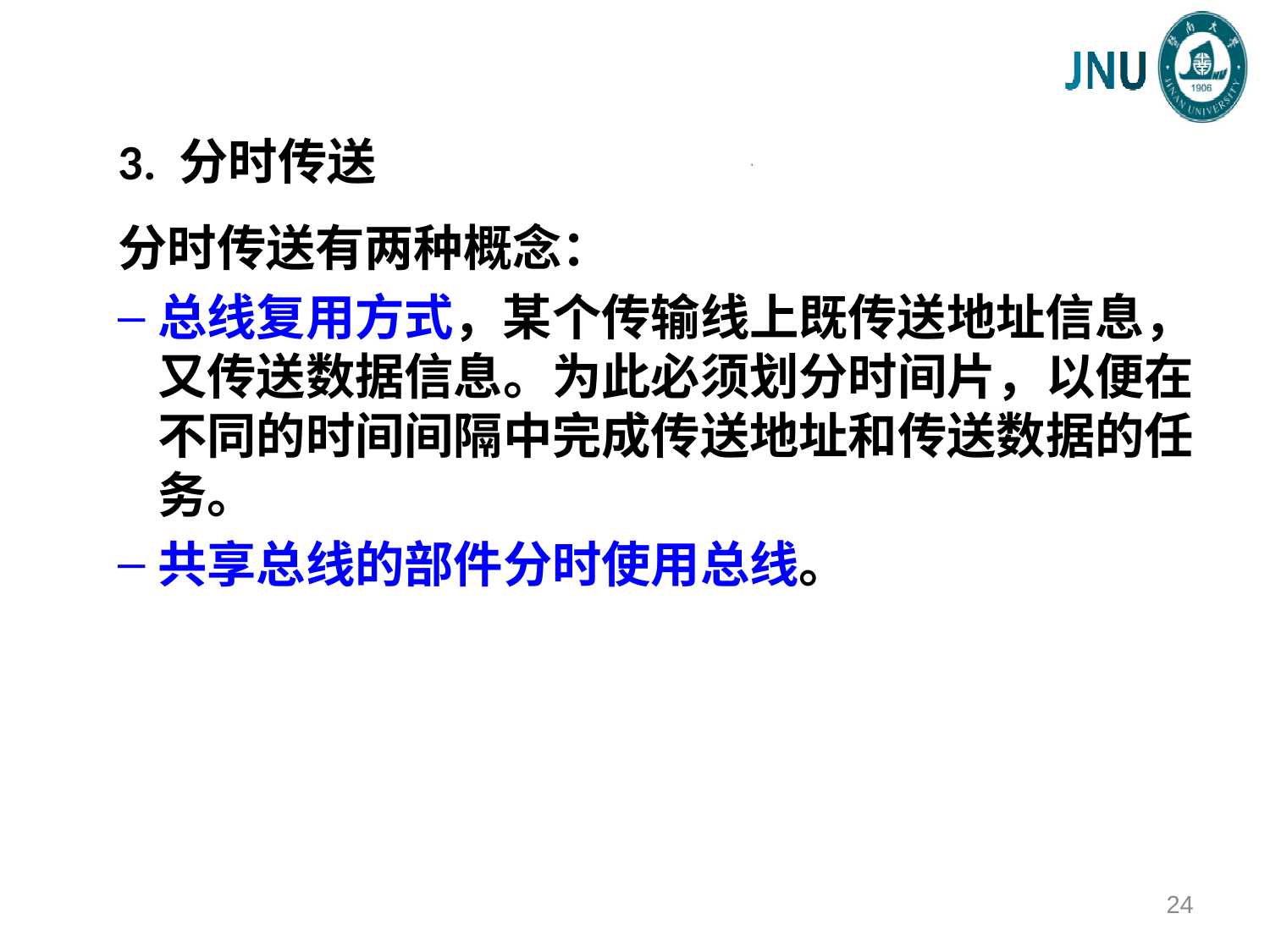

3. 分时传送
分时传送有两种概念：
总线复用方式，某个传输线上既传送地址信息，又传送数据信息。为此必须划分时间片，以便在不同的时间间隔中完成传送地址和传送数据的任务。
共享总线的部件分时使用总线。
24